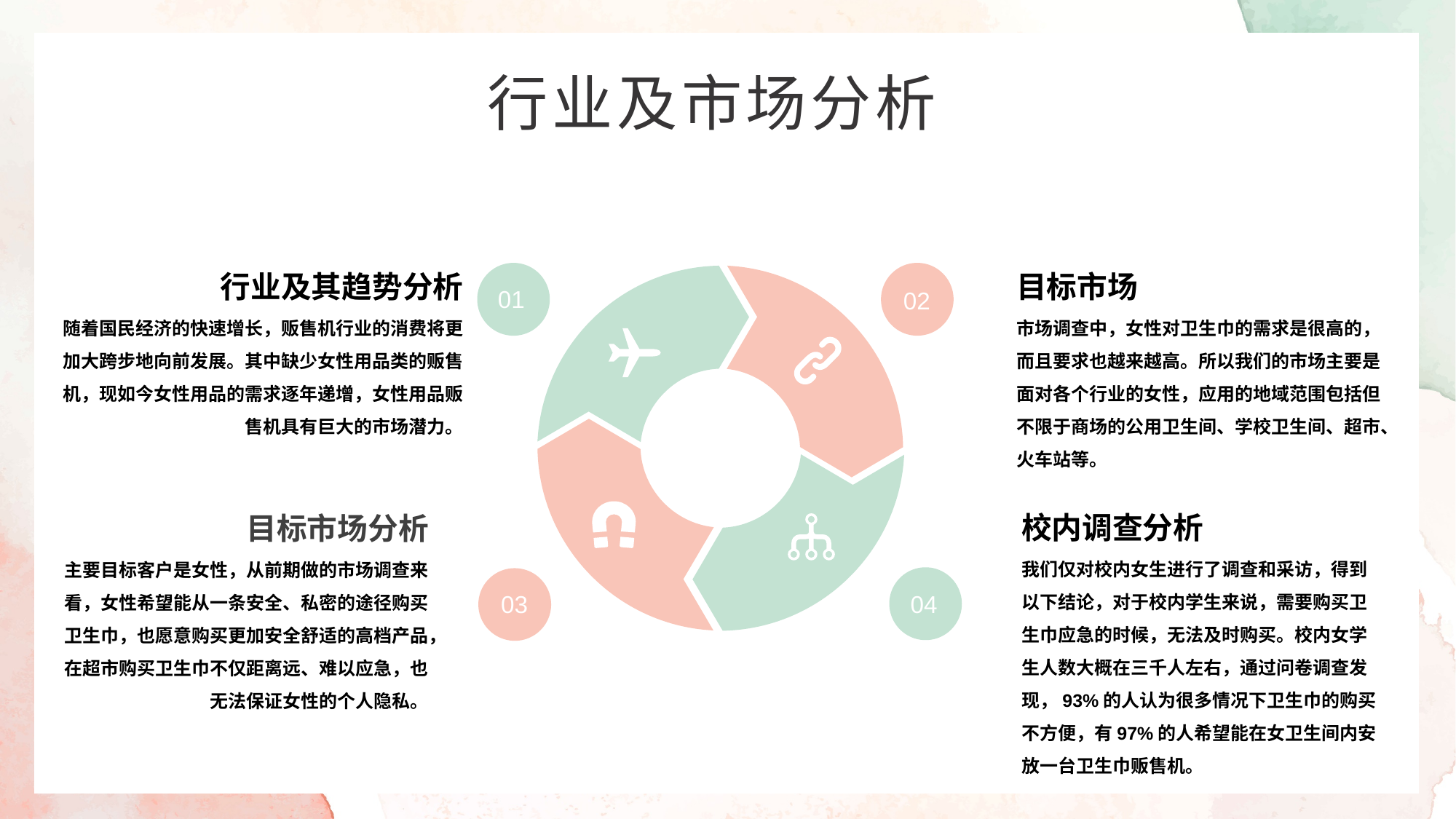

行业及市场分析

行业及其趋势分析
01
随着国民经济的快速增长，贩售机行业的消费将更加大跨步地向前发展。其中缺少女性用品类的贩售机，现如今女性用品的需求逐年递增，女性用品贩售机具有巨大的市场潜力。

目标市场
02
市场调查中，女性对卫生巾的需求是很高的，而且要求也越来越高。所以我们的市场主要是面对各个行业的女性，应用的地域范围包括但不限于商场的公用卫生间、学校卫生间、超市、火车站等。

校内调查分析
我们仅对校内女生进行了调查和采访，得到以下结论，对于校内学生来说，需要购买卫生巾应急的时候，无法及时购买。校内女学生人数大概在三千人左右，通过问卷调查发现，93%的人认为很多情况下卫生巾的购买不方便，有97%的人希望能在女卫生间内安放一台卫生巾贩售机。

04
目标市场分析
主要目标客户是女性，从前期做的市场调查来看，女性希望能从一条安全、私密的途径购买卫生巾，也愿意购买更加安全舒适的高档产品，在超市购买卫生巾不仅距离远、难以应急，也无法保证女性的个人隐私。

03